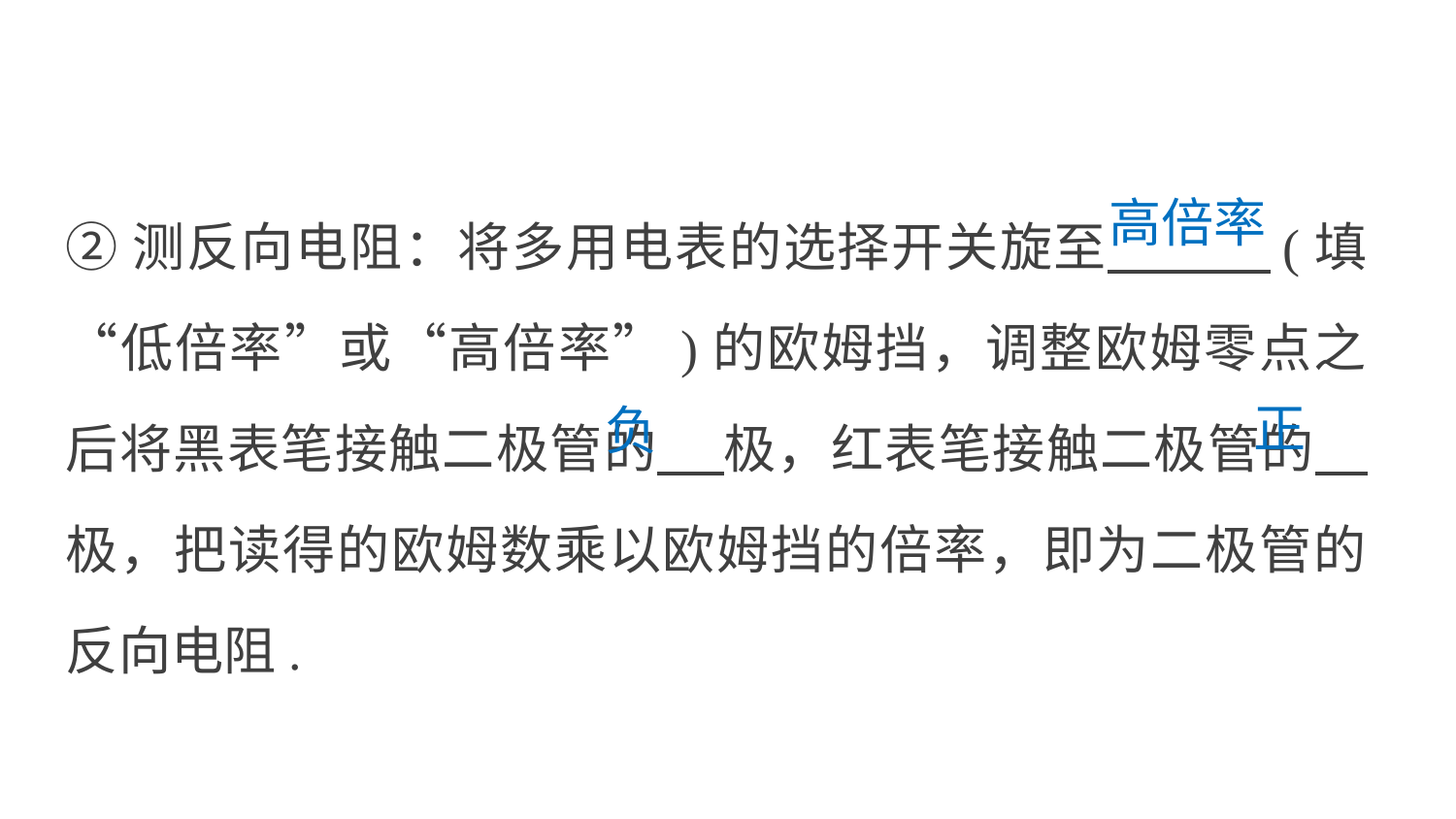

②测反向电阻：将多用电表的选择开关旋至            (填“低倍率”或“高倍率”)的欧姆挡，调整欧姆零点之后将黑表笔接触二极管的     极，红表笔接触二极管的     极，把读得的欧姆数乘以欧姆挡的倍率，即为二极管的反向电阻.
高倍率
正
负